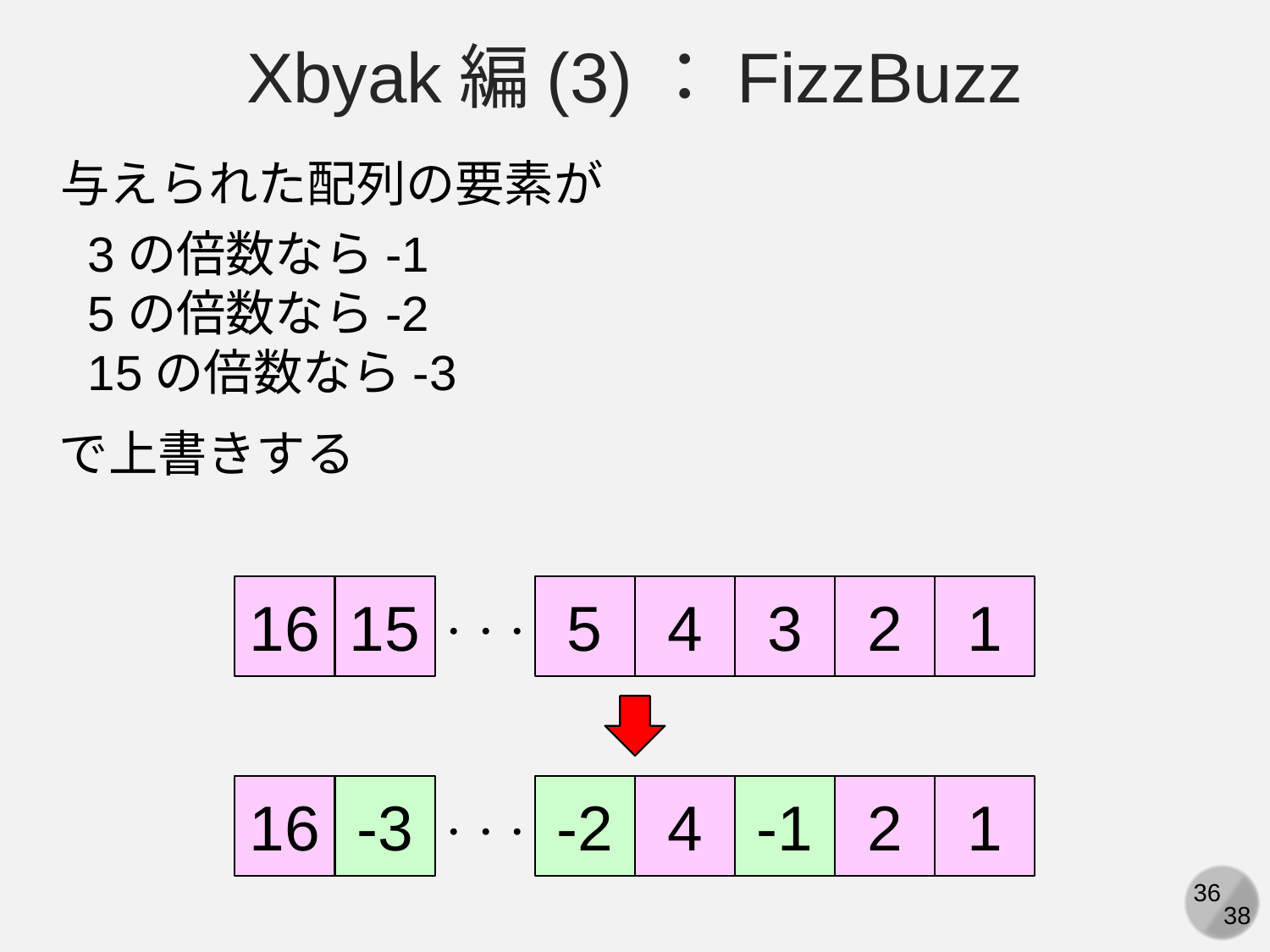

Xbyak編(3)：FizzBuzz
与えられた配列の要素が
3の倍数なら-1
5の倍数なら-2
15の倍数なら-3
で上書きする
16
15
5
4
3
2
1
・・・

16
-3
-2
4
-1
2
1
・・・